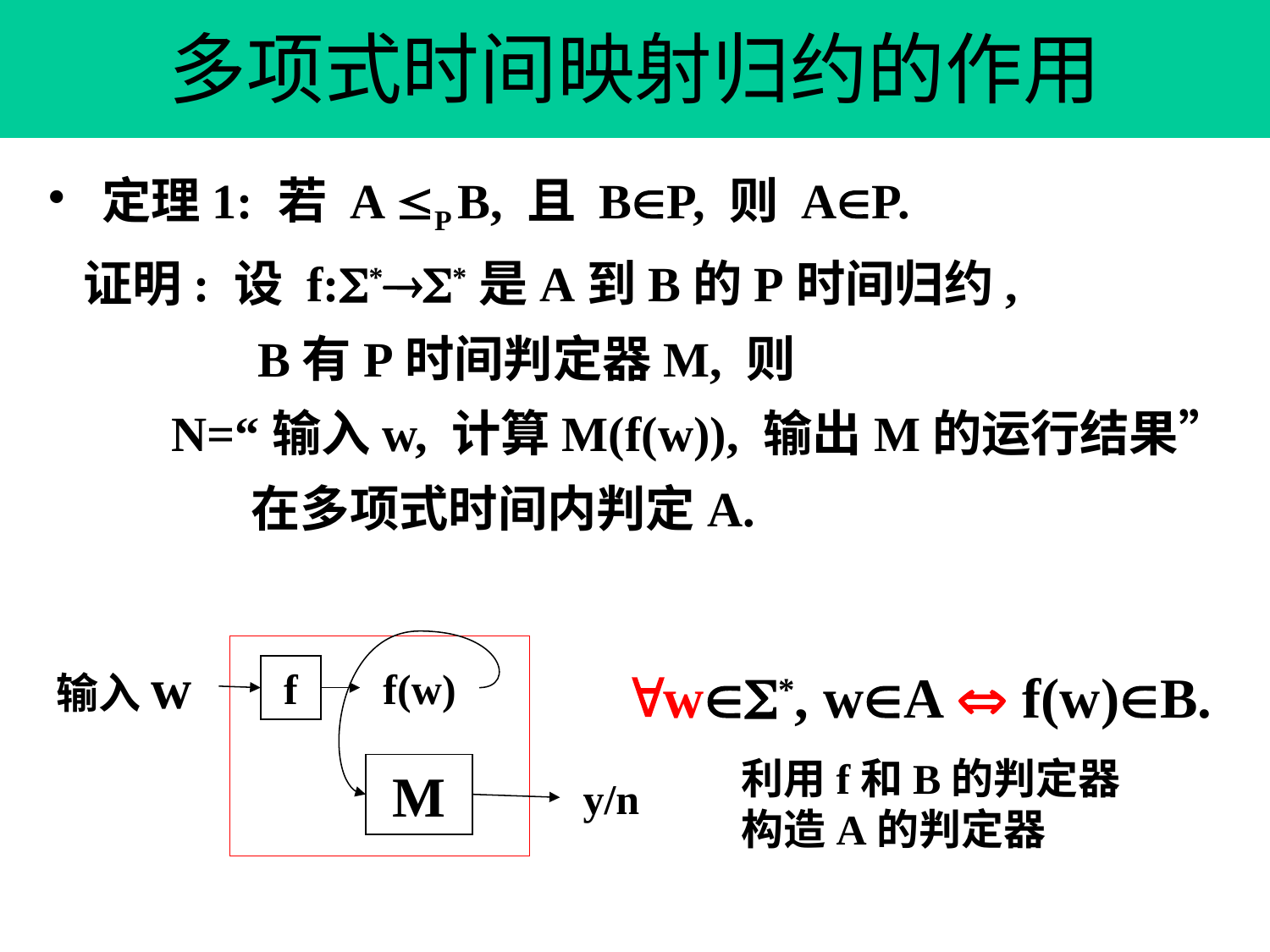

# 多项式时间映射归约的作用
 定理1: 若 A ≤P B, 且 B∈P, 则 A∈P.
  证明: 设 f:Σ*→Σ*是A到B的P时间归约,
                 B有P时间判定器M, 则
          N=“输入w, 计算M(f(w)), 输出M的运行结果”
                 在多项式时间内判定A.

 输入w
∀w∈Σ*, w∈A ⇔ f(w)∈B.
 f
 f(w)
利用f和B的判定器
构造A的判定器
 M
 y/n